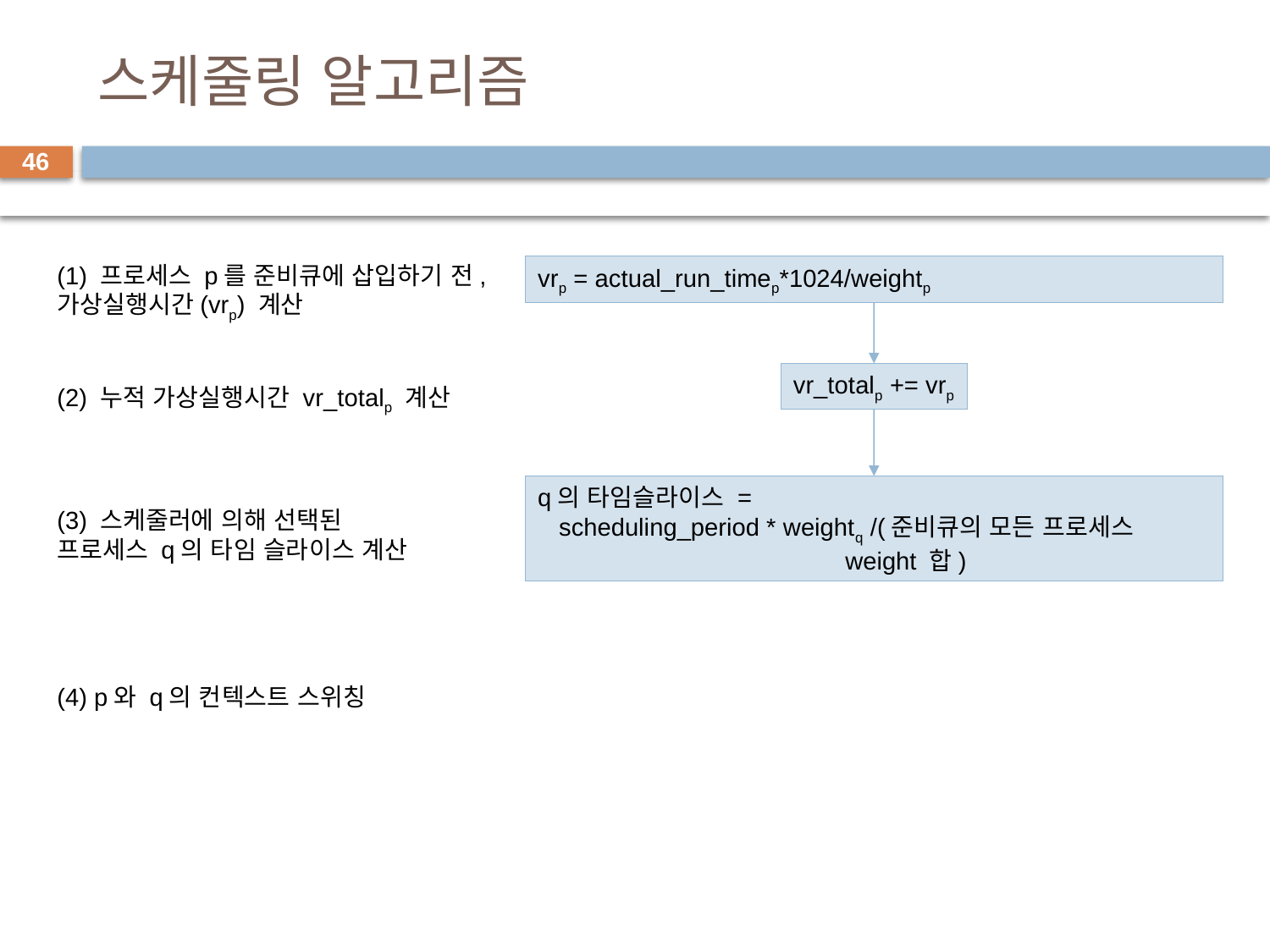

# 스케줄링 알고리즘
46
(1) 프로세스 p를 준비큐에 삽입하기 전,
가상실행시간(vrp) 계산

(2) 누적 가상실행시간 vr_totalp 계산

(3) 스케줄러에 의해 선택된
프로세스 q의 타임 슬라이스 계산

(4) p와 q의 컨텍스트 스위칭
vrp = actual_run_timep*1024/weightp
vr_totalp += vrp
q의 타임슬라이스 =
   scheduling_period * weightq /(준비큐의 모든 프로세스
                                            weight 합)